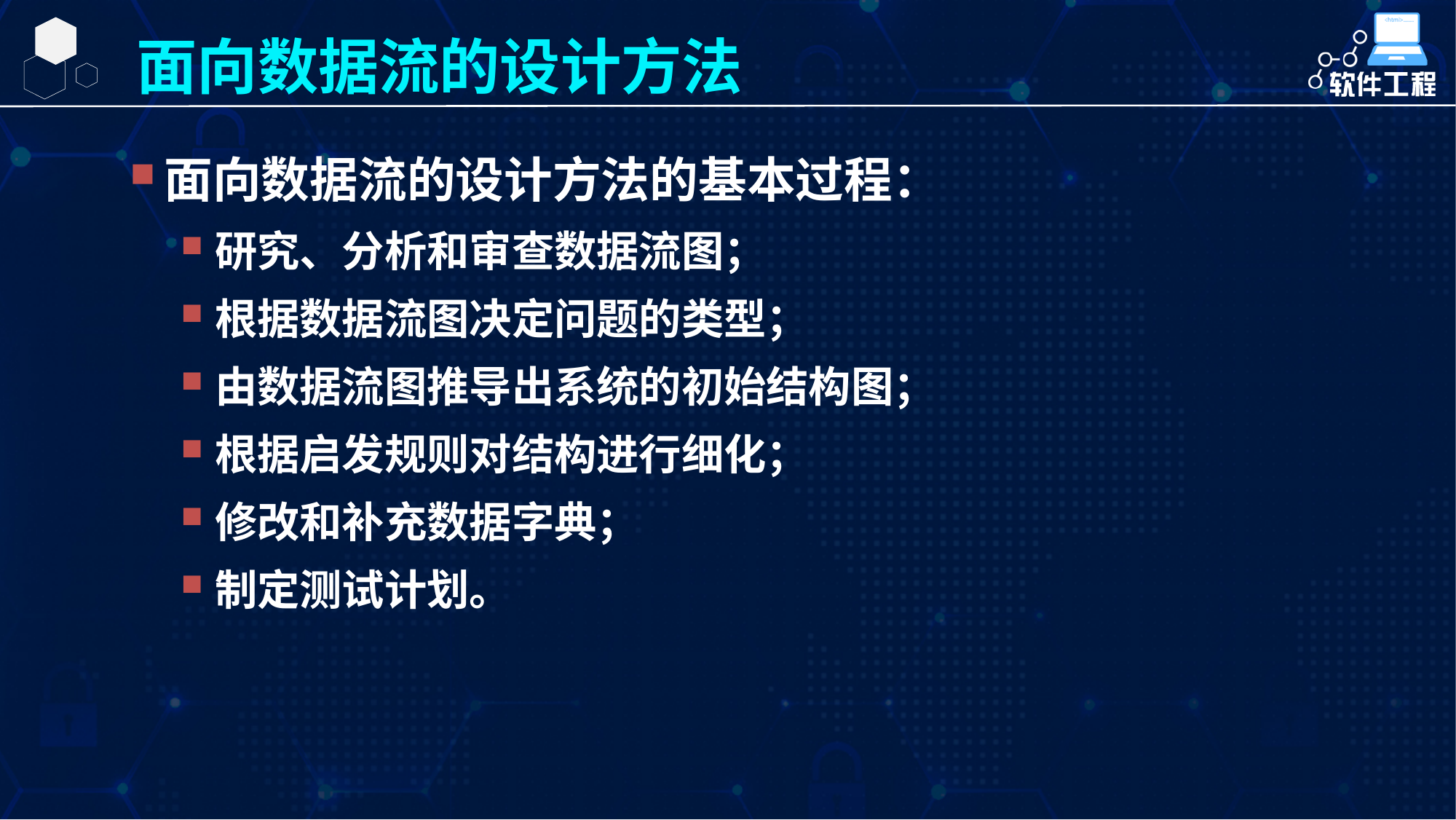

面向数据流的设计方法
面向数据流的设计方法的基本过程：
研究、分析和审查数据流图；
根据数据流图决定问题的类型；
由数据流图推导出系统的初始结构图；
根据启发规则对结构进行细化；
修改和补充数据字典；
制定测试计划。